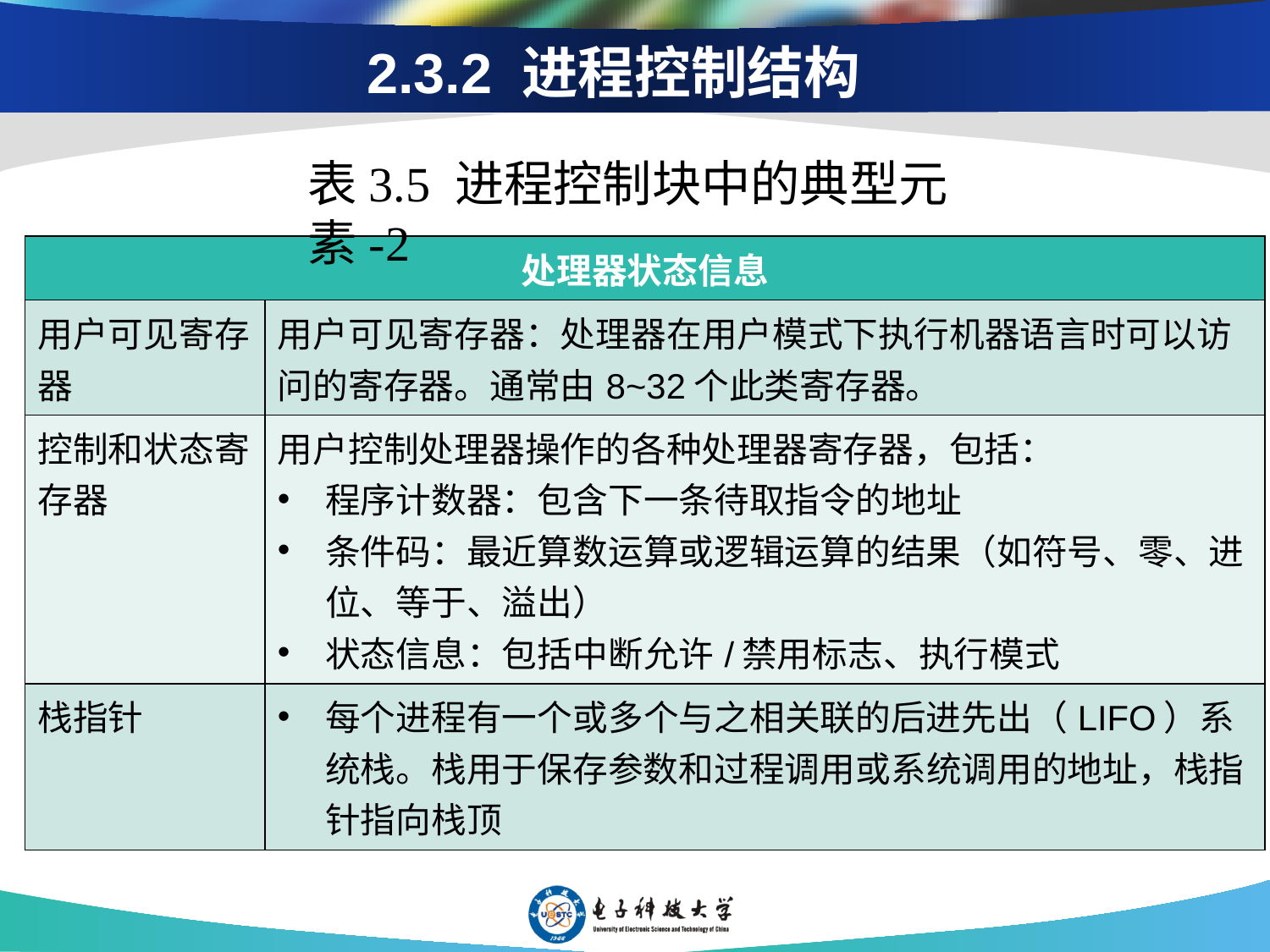

# 2.3.2 进程控制结构
表3.5 进程控制块中的典型元素-2
| 处理器状态信息 |  |
| --- | --- |
| 用户可见寄存器 | 用户可见寄存器：处理器在用户模式下执行机器语言时可以访问的寄存器。通常由8~32个此类寄存器。 |
| 控制和状态寄存器 | 用户控制处理器操作的各种处理器寄存器，包括： 程序计数器：包含下一条待取指令的地址 条件码：最近算数运算或逻辑运算的结果（如符号、零、进位、等于、溢出） 状态信息：包括中断允许/禁用标志、执行模式 |
| 栈指针 | 每个进程有一个或多个与之相关联的后进先出（LIFO）系统栈。栈用于保存参数和过程调用或系统调用的地址，栈指针指向栈顶 |